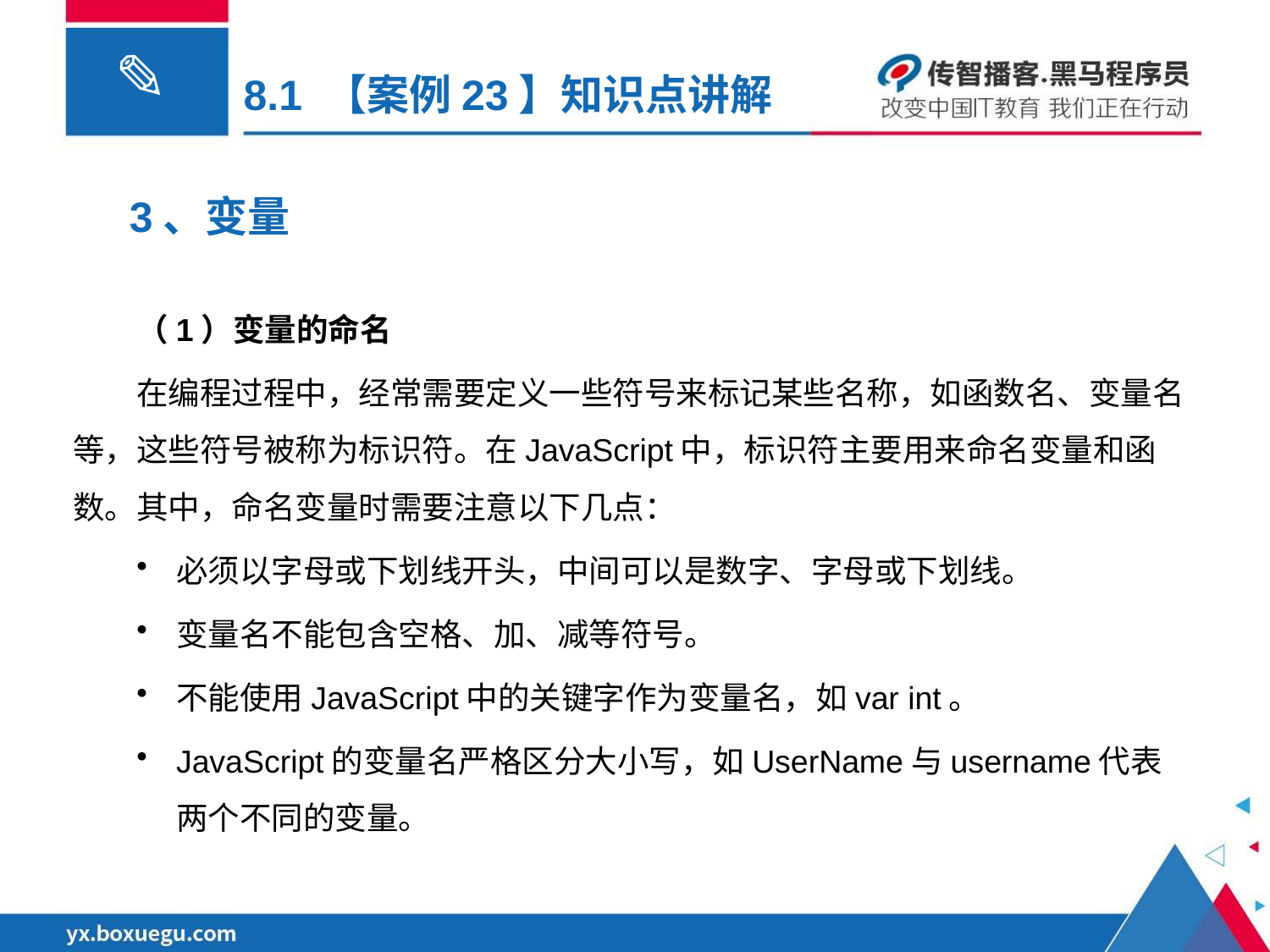

# 8.1 【案例23】知识点讲解
3、变量
（1）变量的命名
在编程过程中，经常需要定义一些符号来标记某些名称，如函数名、变量名等，这些符号被称为标识符。在JavaScript中，标识符主要用来命名变量和函数。其中，命名变量时需要注意以下几点：
必须以字母或下划线开头，中间可以是数字、字母或下划线。
变量名不能包含空格、加、减等符号。
不能使用JavaScript中的关键字作为变量名，如var int。
JavaScript的变量名严格区分大小写，如UserName与username代表两个不同的变量。